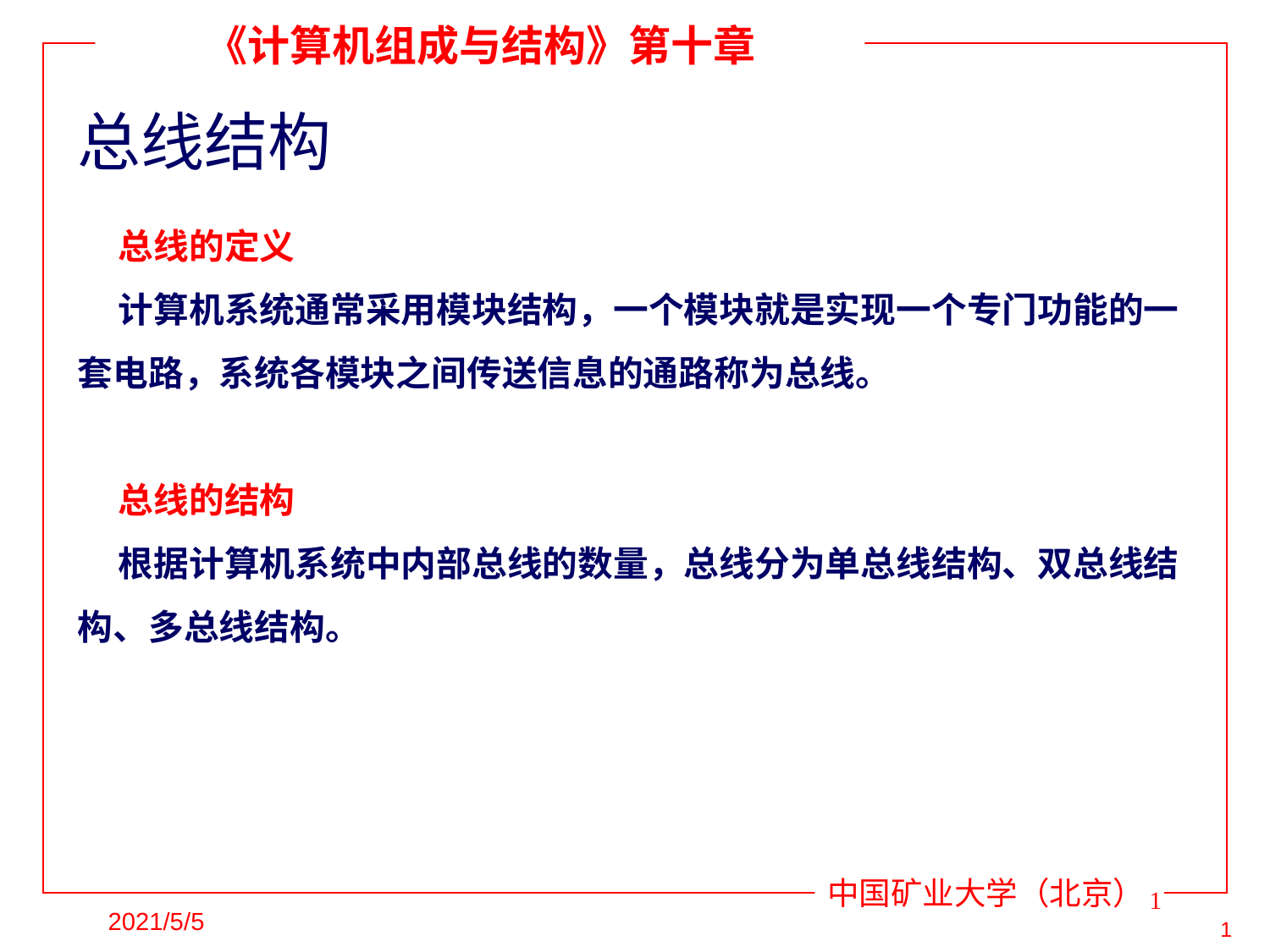

# 总线结构
    总线的定义
    计算机系统通常采用模块结构，一个模块就是实现一个专门功能的一套电路，系统各模块之间传送信息的通路称为总线。

    总线的结构
    根据计算机系统中内部总线的数量，总线分为单总线结构、双总线结构、多总线结构。

1
2021/5/5